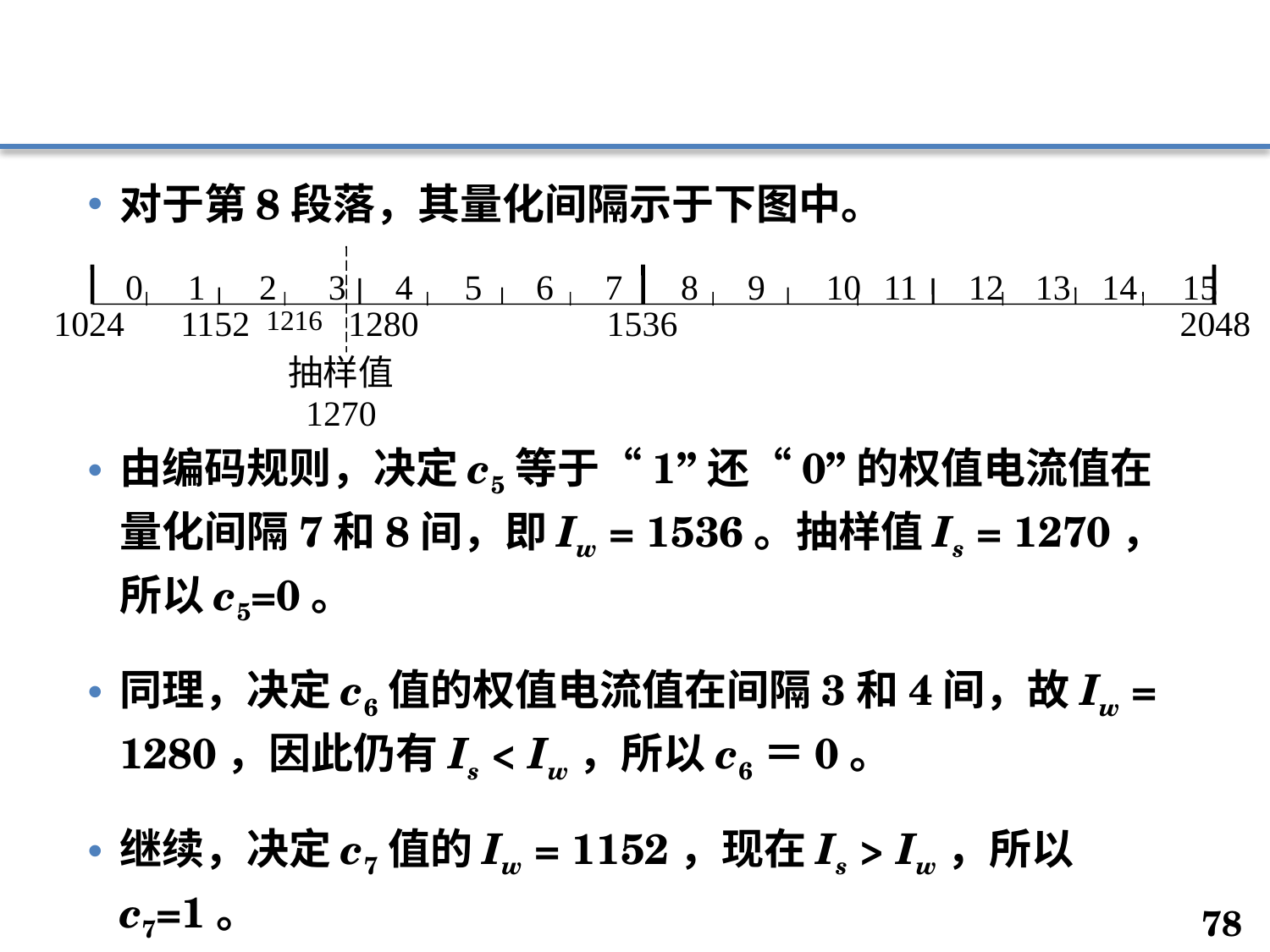

#
对于第8段落，其量化间隔示于下图中。

由编码规则，决定c5等于“1”还“0”的权值电流值在量化间隔7和8间，即Iw = 1536。抽样值Is = 1270，所以c5=0。
同理，决定c6值的权值电流值在间隔3和4间，故Iw = 1280，因此仍有Is < Iw，所以c6＝0。
继续，决定c7值的Iw = 1152，现在Is > Iw，所以c7=1。
最后，决定c8值的Iw = 1216，仍有Is > Iw，所以c8=1 。

抽样值
1270

1024
1152
1280
1536
2048

0
1
2
3
4
5
6
7
8
9
10
11
12
13
14
15
1216
78